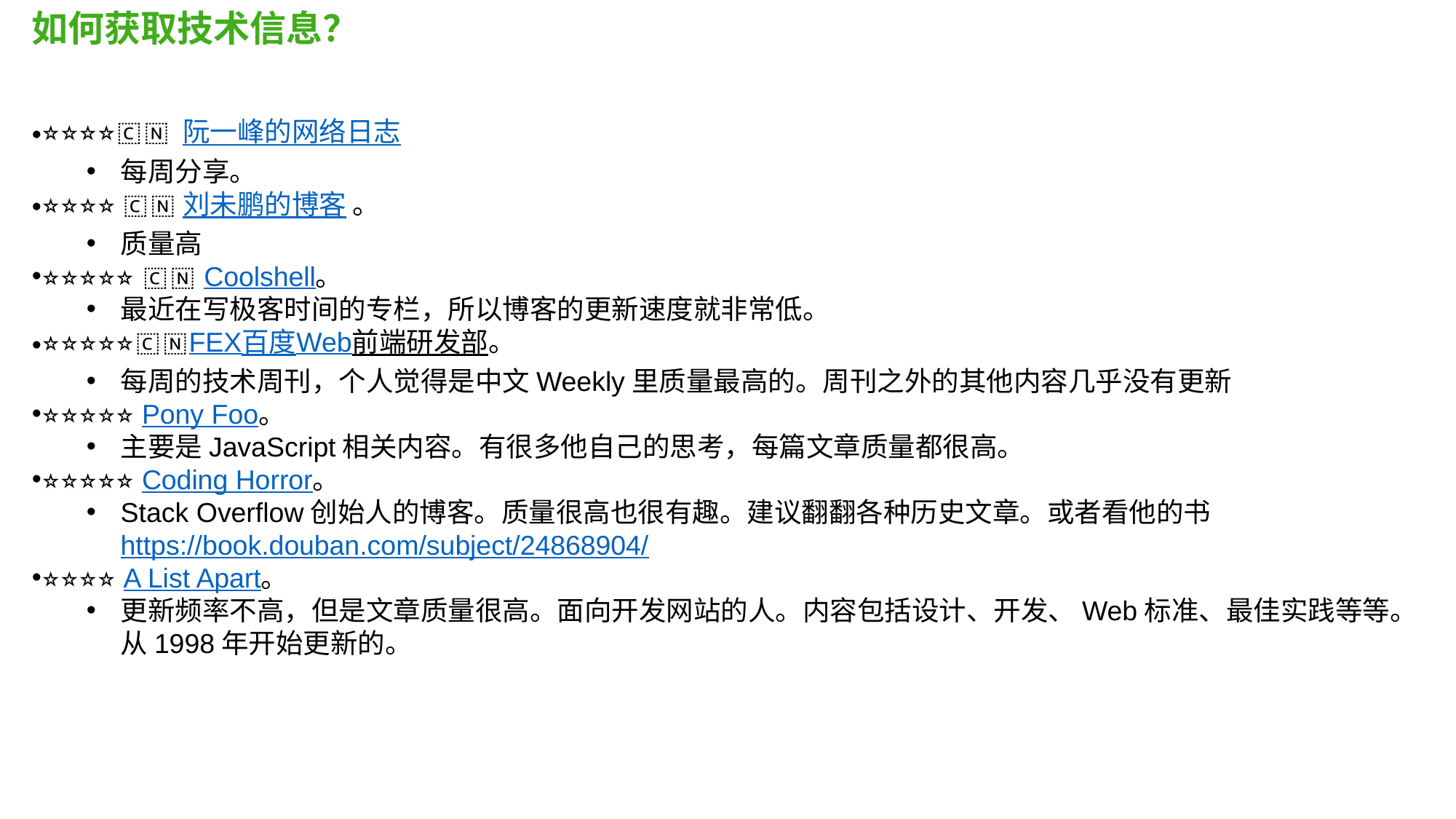

如何获取技术信息？

⭐️⭐️⭐️⭐️🇨🇳 阮一峰的网络日志
每周分享。
⭐️⭐️⭐️⭐️ 🇨🇳刘未鹏的博客 。
质量高
⭐️⭐️⭐️⭐️⭐️ 🇨🇳 Coolshell。
最近在写极客时间的专栏，所以博客的更新速度就非常低。
⭐️⭐️⭐️⭐️⭐️🇨🇳FEX百度Web前端研发部。
每周的技术周刊，个人觉得是中文Weekly里质量最高的。周刊之外的其他内容几乎没有更新
⭐️⭐️⭐️⭐️⭐️ Pony Foo。
主要是JavaScript相关内容。有很多他自己的思考，每篇文章质量都很高。
⭐️⭐️⭐️⭐️⭐️ Coding Horror。
Stack Overflow创始人的博客。质量很高也很有趣。建议翻翻各种历史文章。或者看他的书 https://book.douban.com/subject/24868904/
⭐️⭐️⭐️⭐️ A List Apart。
更新频率不高，但是文章质量很高。面向开发网站的人。内容包括设计、开发、Web标准、最佳实践等等。从1998年开始更新的。